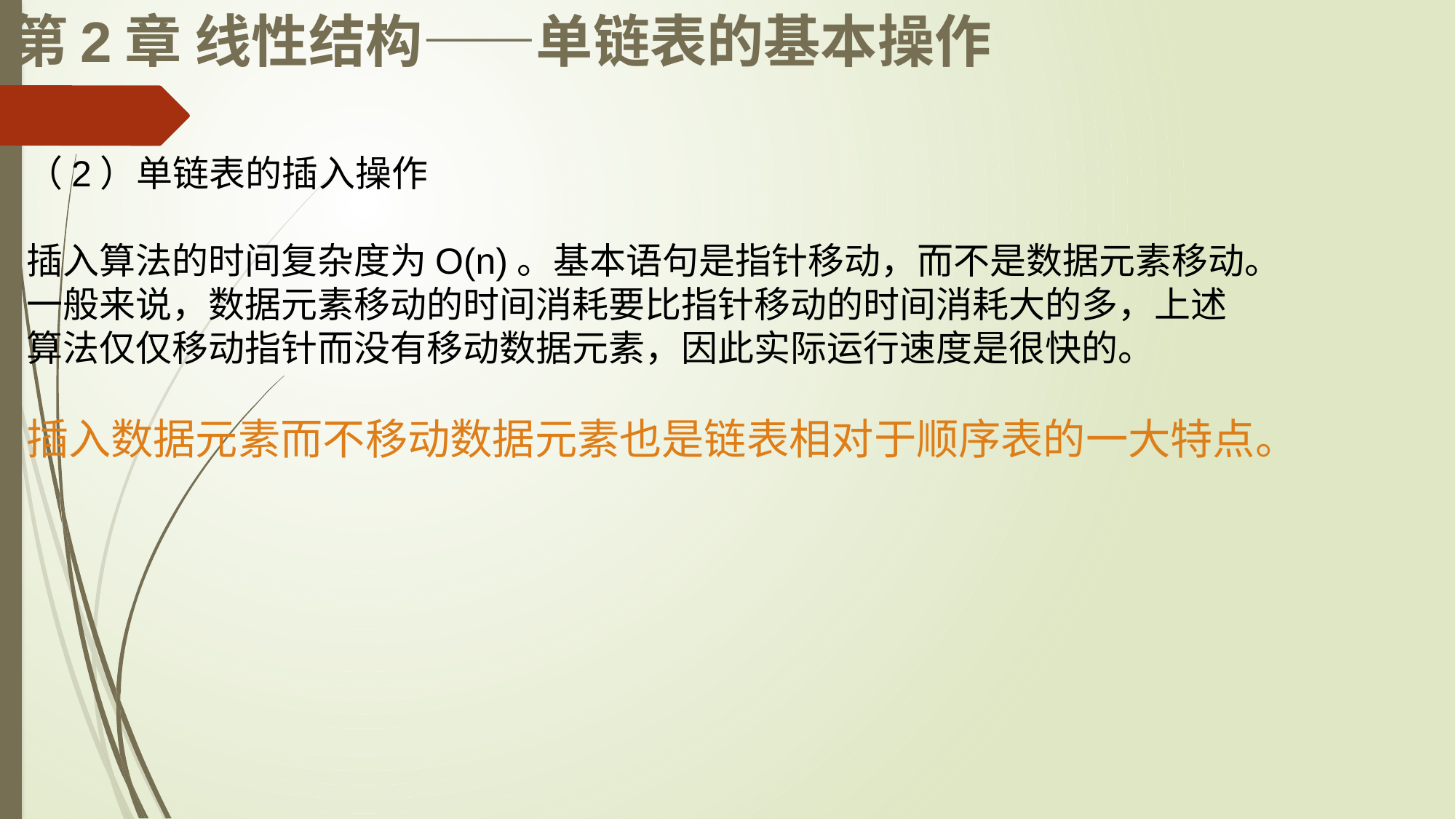

# 第2章 线性结构——单链表的基本操作
（2）单链表的插入操作

插入算法的时间复杂度为O(n)。基本语句是指针移动，而不是数据元素移动。
一般来说，数据元素移动的时间消耗要比指针移动的时间消耗大的多，上述算法仅仅移动指针而没有移动数据元素，因此实际运行速度是很快的。

插入数据元素而不移动数据元素也是链表相对于顺序表的一大特点。